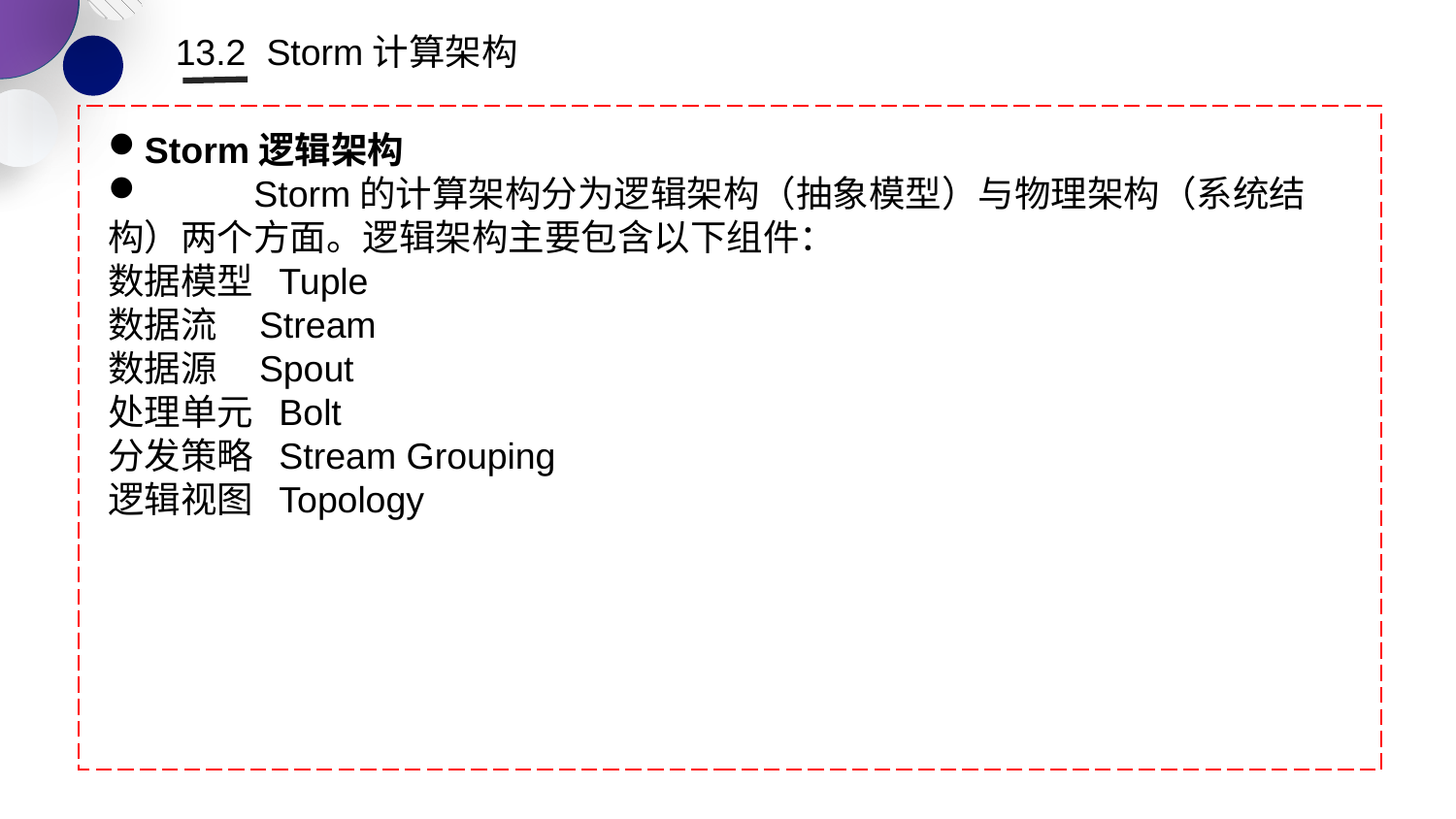

13.2  Storm计算架构

Storm逻辑架构
	Storm的计算架构分为逻辑架构（抽象模型）与物理架构（系统结构）两个方面。逻辑架构主要包含以下组件：
数据模型  Tuple
数据流    Stream
数据源    Spout
处理单元  Bolt
分发策略  Stream Grouping
逻辑视图  Topology